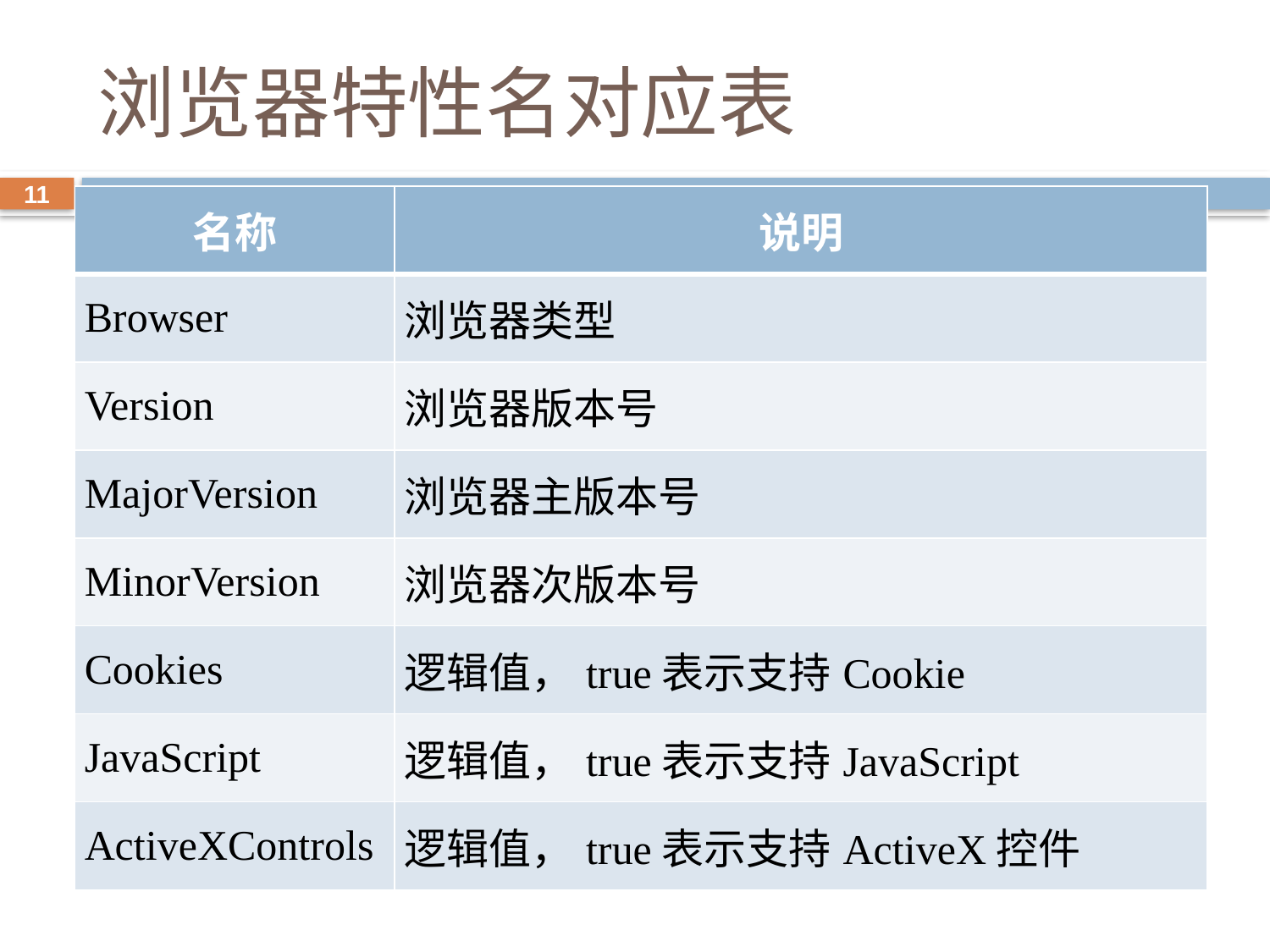

# 浏览器特性名对应表
11
| 名称 | 说明 |
| --- | --- |
| Browser | 浏览器类型 |
| Version | 浏览器版本号 |
| MajorVersion | 浏览器主版本号 |
| MinorVersion | 浏览器次版本号 |
| Cookies | 逻辑值，true表示支持Cookie |
| JavaScript | 逻辑值，true表示支持JavaScript |
| ActiveXControls | 逻辑值，true表示支持ActiveX控件 |